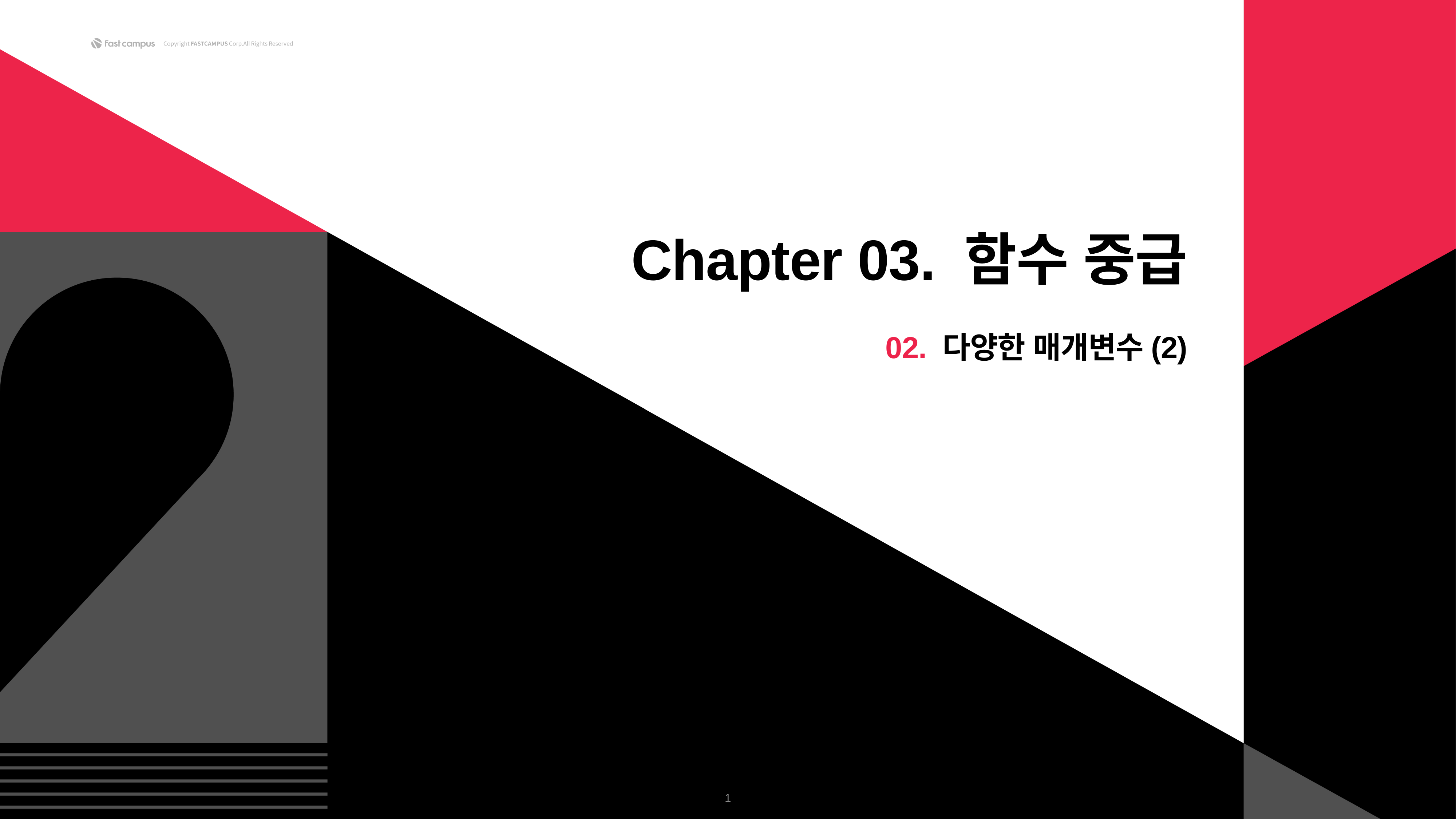

Chapter 03. 함수 중급

02. 다양한 매개변수(2)
1